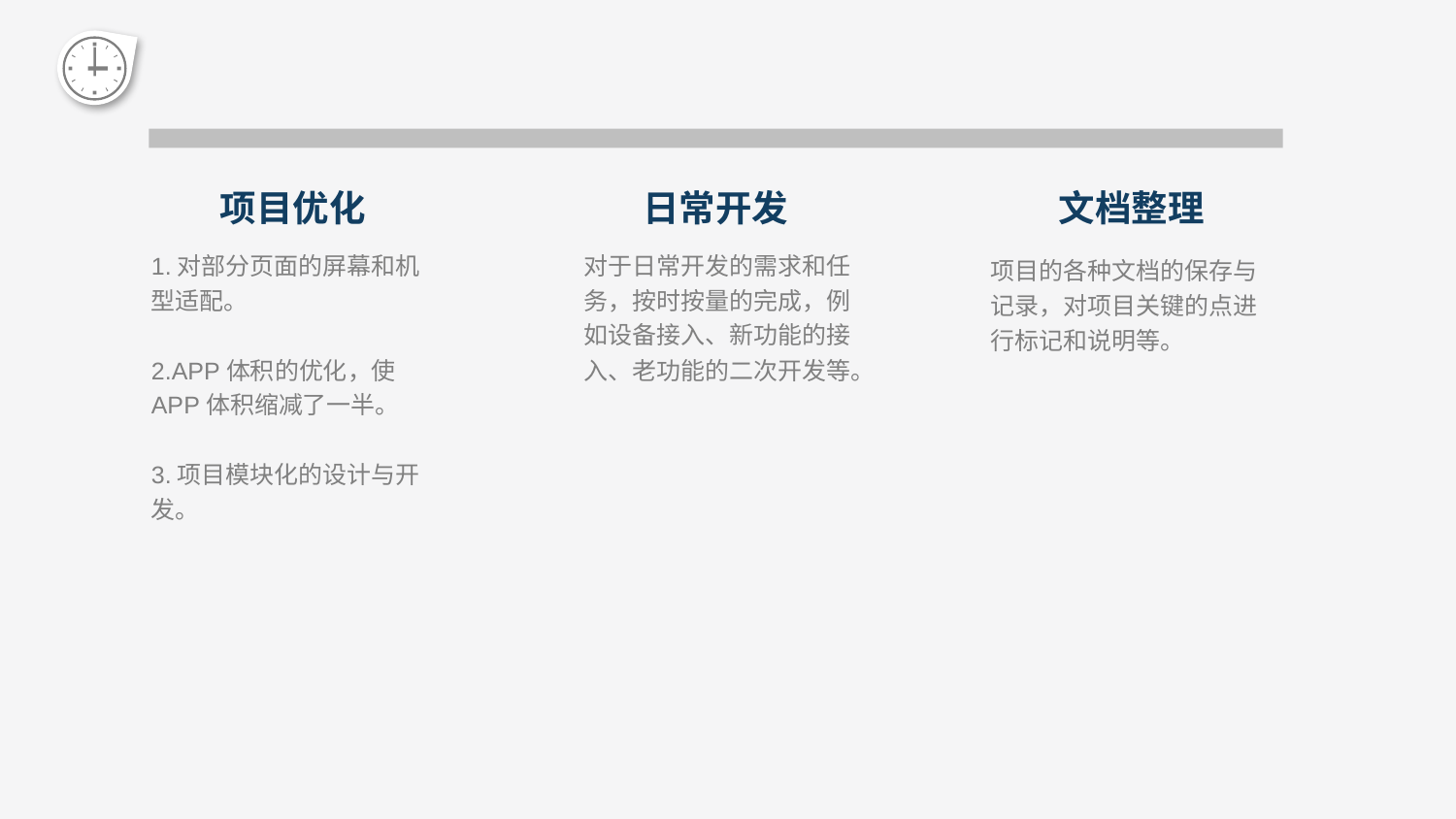

文档整理
日常开发
项目优化
对于日常开发的需求和任务，按时按量的完成，例如设备接入、新功能的接入、老功能的二次开发等。
1.对部分页面的屏幕和机型适配。

2.APP体积的优化，使APP体积缩减了一半。

3.项目模块化的设计与开发。
项目的各种文档的保存与记录，对项目关键的点进行标记和说明等。